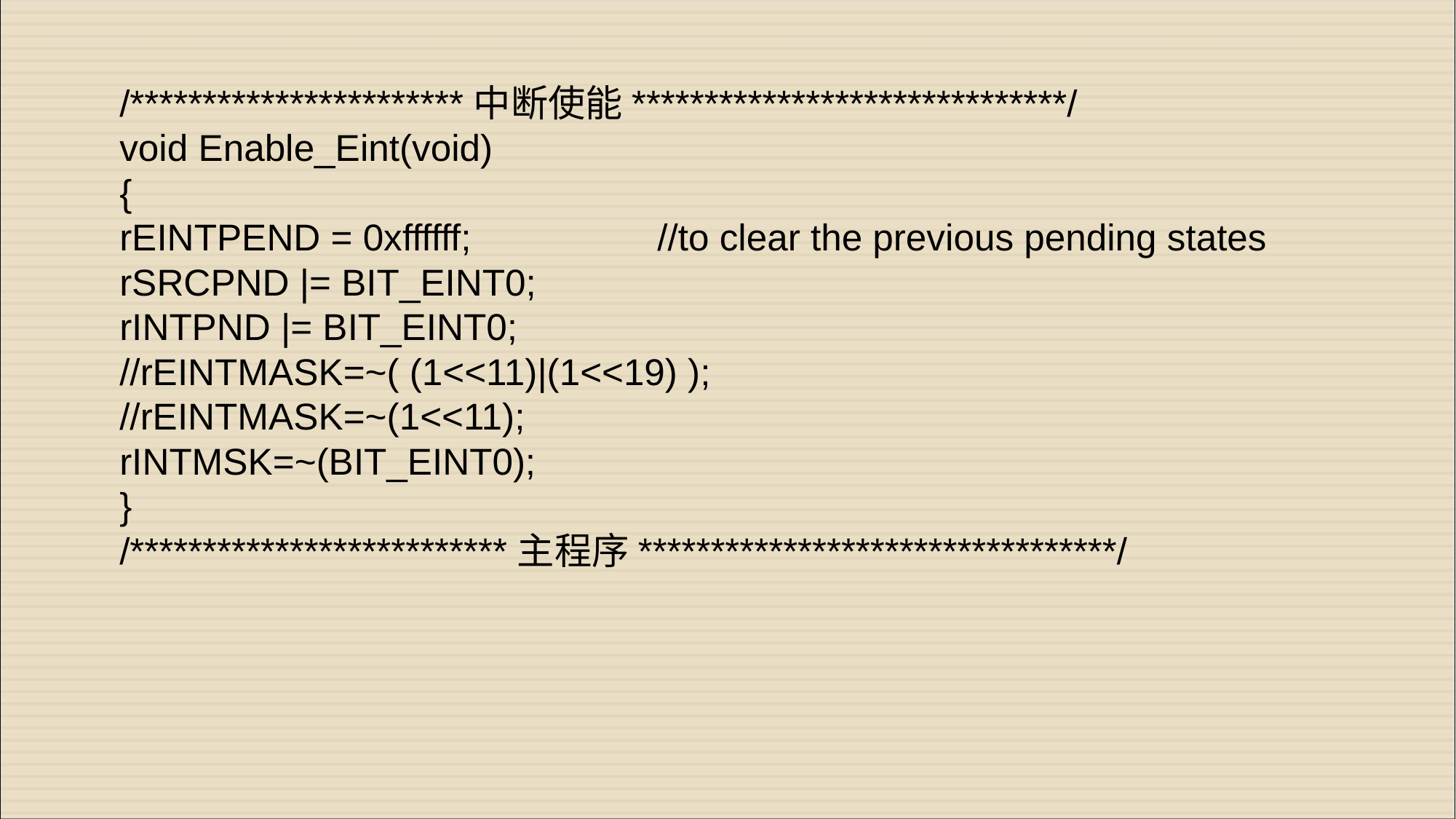

/***********************中断使能******************************/
void Enable_Eint(void)
{
rEINTPEND = 0xffffff;                  //to clear the previous pending states
rSRCPND |= BIT_EINT0;
rINTPND |= BIT_EINT0;
//rEINTMASK=~( (1<<11)|(1<<19) );
//rEINTMASK=~(1<<11);
rINTMSK=~(BIT_EINT0);
}
/**************************主程序*********************************/